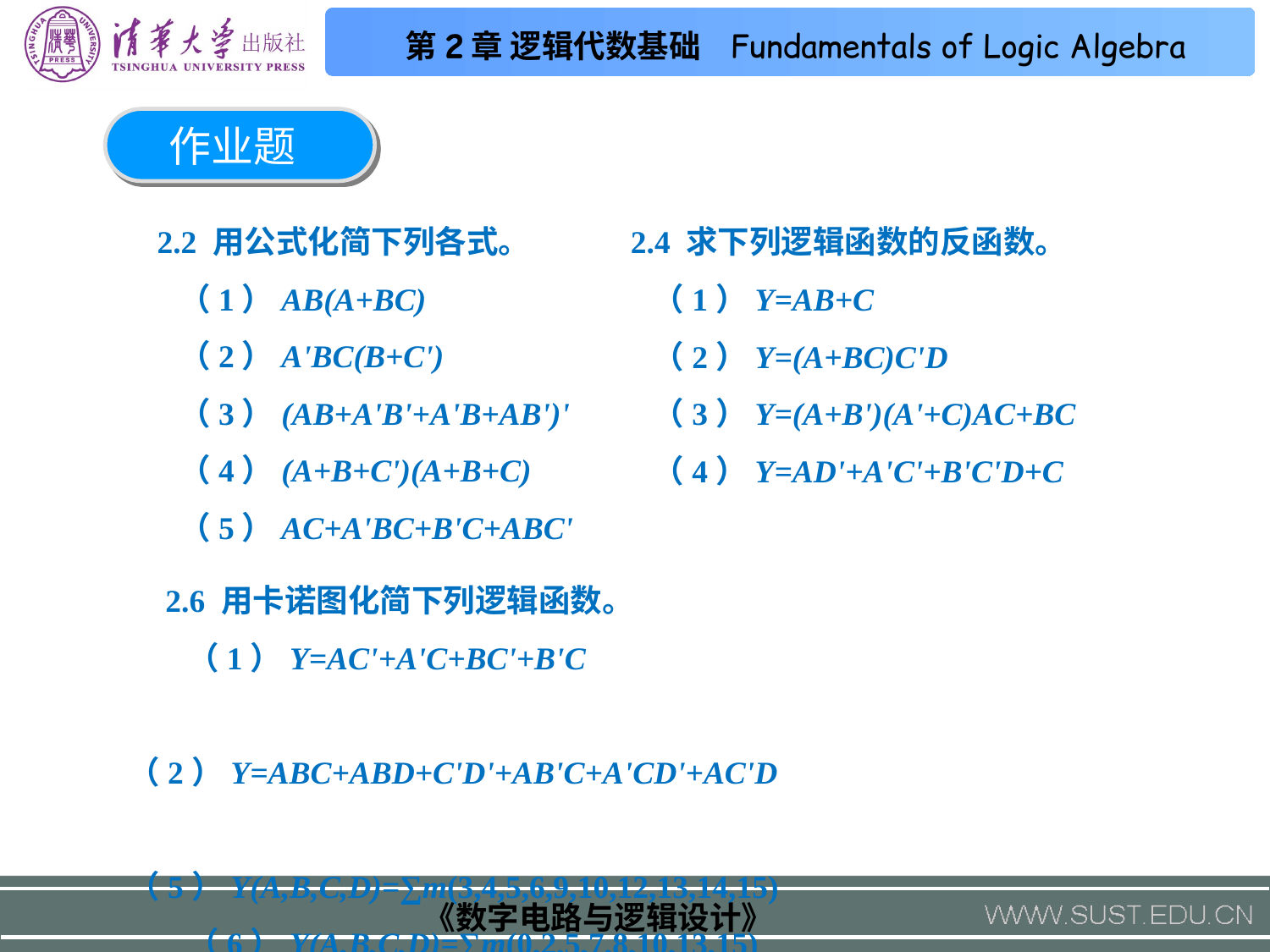

作业题
2.2 用公式化简下列各式。
  （1）AB(A+BC)
  （2）A'BC(B+C')
  （3）(AB+A'B'+A'B+AB')'
  （4）(A+B+C')(A+B+C)
  （5）AC+A'BC+B'C+ABC'
2.4 求下列逻辑函数的反函数。
  （1）Y=AB+C
  （2）Y=(A+BC)C'D
  （3）Y=(A+B')(A'+C)AC+BC
  （4）Y=AD'+A'C'+B'C'D+C
2.6 用卡诺图化简下列逻辑函数。
  （1）Y=AC'+A'C+BC'+B'C
  （2）Y=ABC+ABD+C'D'+AB'C+A'CD'+AC'D
  （5）Y(A,B,C,D)=∑m(3,4,5,6,9,10,12,13,14,15)
  （6）Y(A,B,C,D)=∑m(0,2,5,7,8,10,13,15)